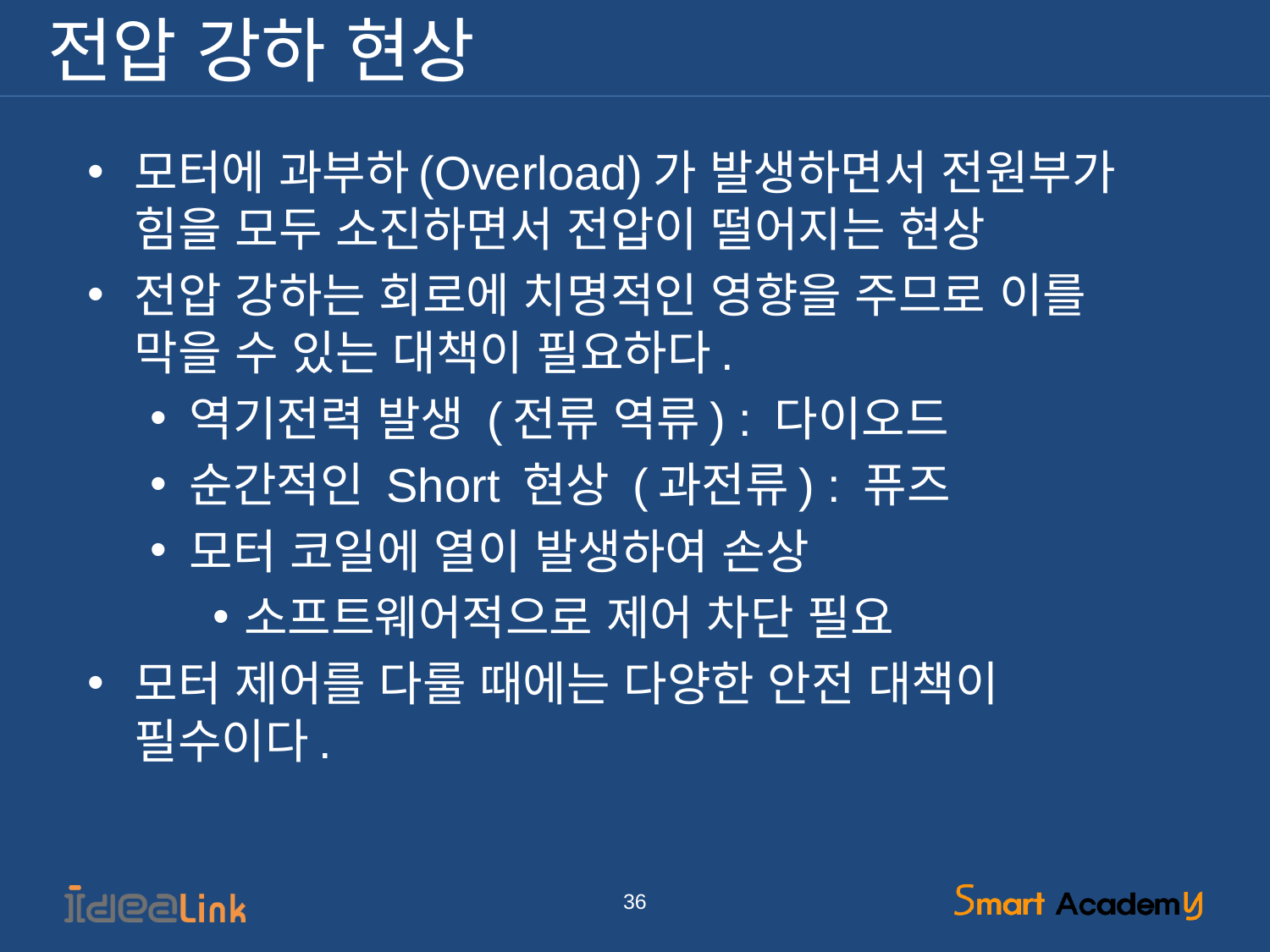

# 전압 강하 현상
모터에 과부하(Overload)가 발생하면서 전원부가 힘을 모두 소진하면서 전압이 떨어지는 현상
전압 강하는 회로에 치명적인 영향을 주므로 이를 막을 수 있는 대책이 필요하다.
역기전력 발생 (전류 역류) : 다이오드
순간적인 Short 현상 (과전류) : 퓨즈
모터 코일에 열이 발생하여 손상
소프트웨어적으로 제어 차단 필요
모터 제어를 다룰 때에는 다양한 안전 대책이 필수이다.
36